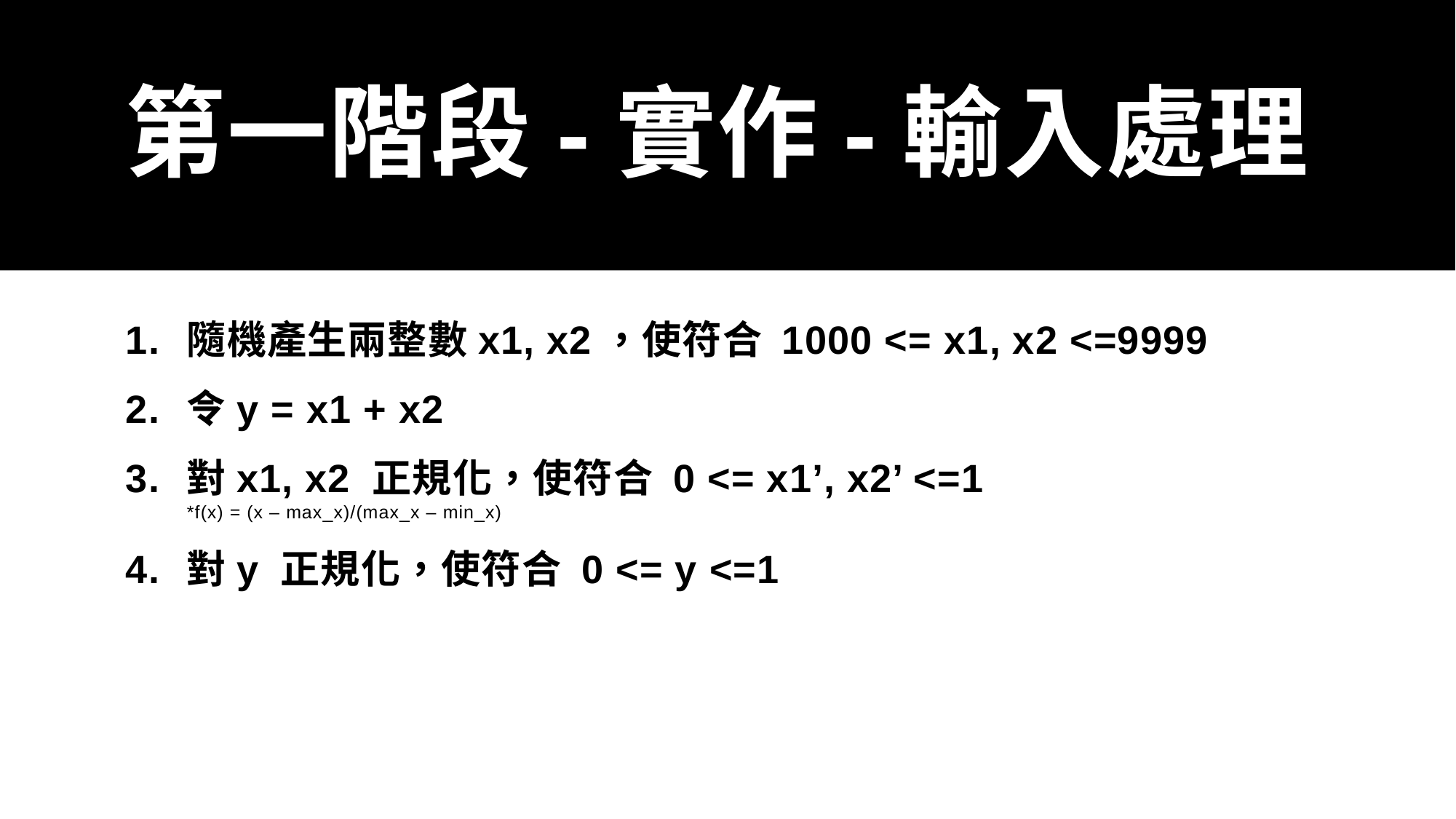

# 第一階段-實作-輸入處理
隨機產生兩整數x1, x2，使符合 1000 <= x1, x2 <=9999
令y = x1 + x2
對x1, x2 正規化，使符合 0 <= x1’, x2’ <=1
*f(x) = (x – max_x)/(max_x – min_x)
對y 正規化，使符合 0 <= y <=1